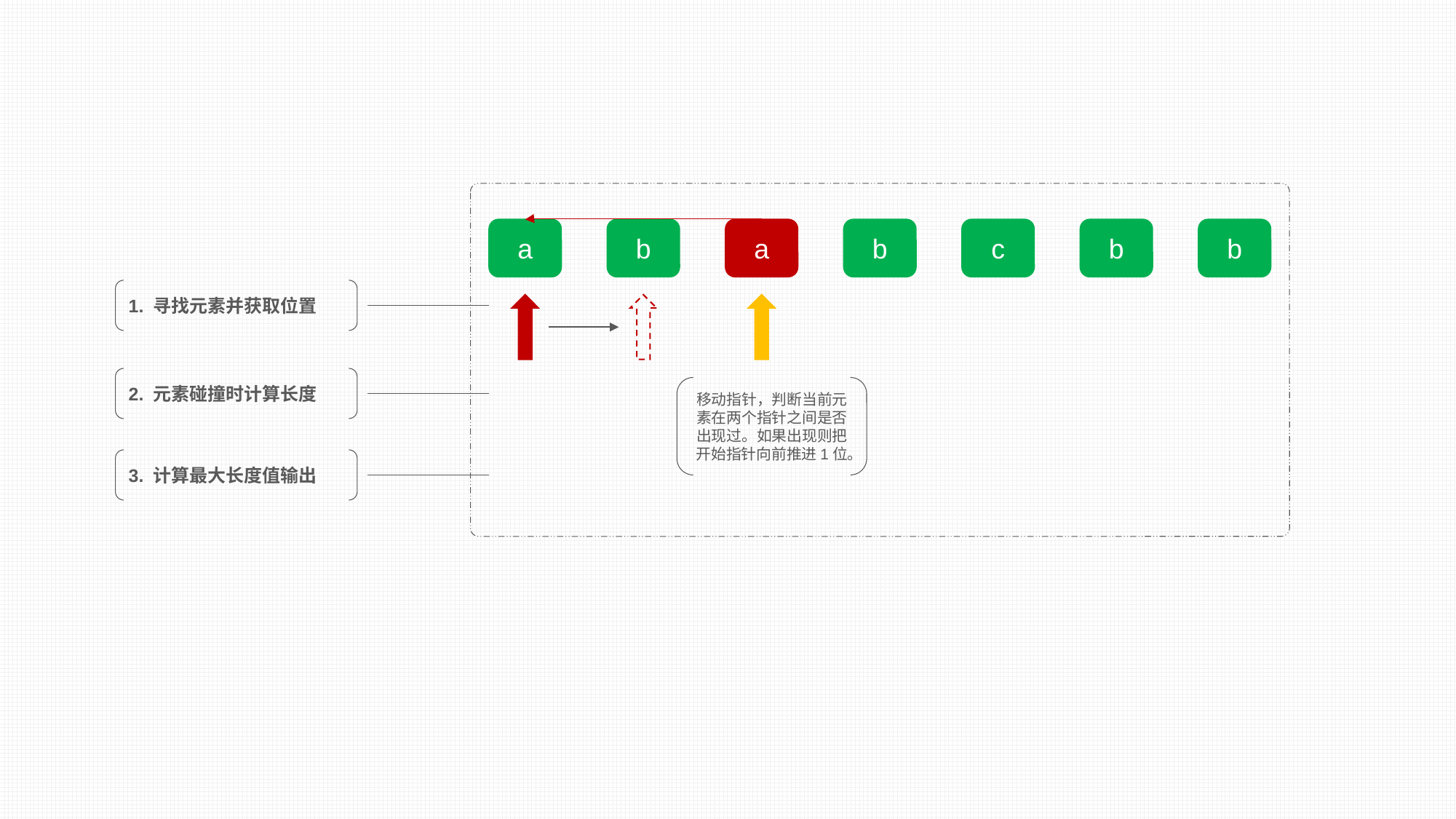

a
b
a
b
c
b
b
1. 寻找元素并获取位置

2. 元素碰撞时计算长度
移动指针，判断当前元素在两个指针之间是否出现过。如果出现则把开始指针向前推进1位。
3. 计算最大长度值输出